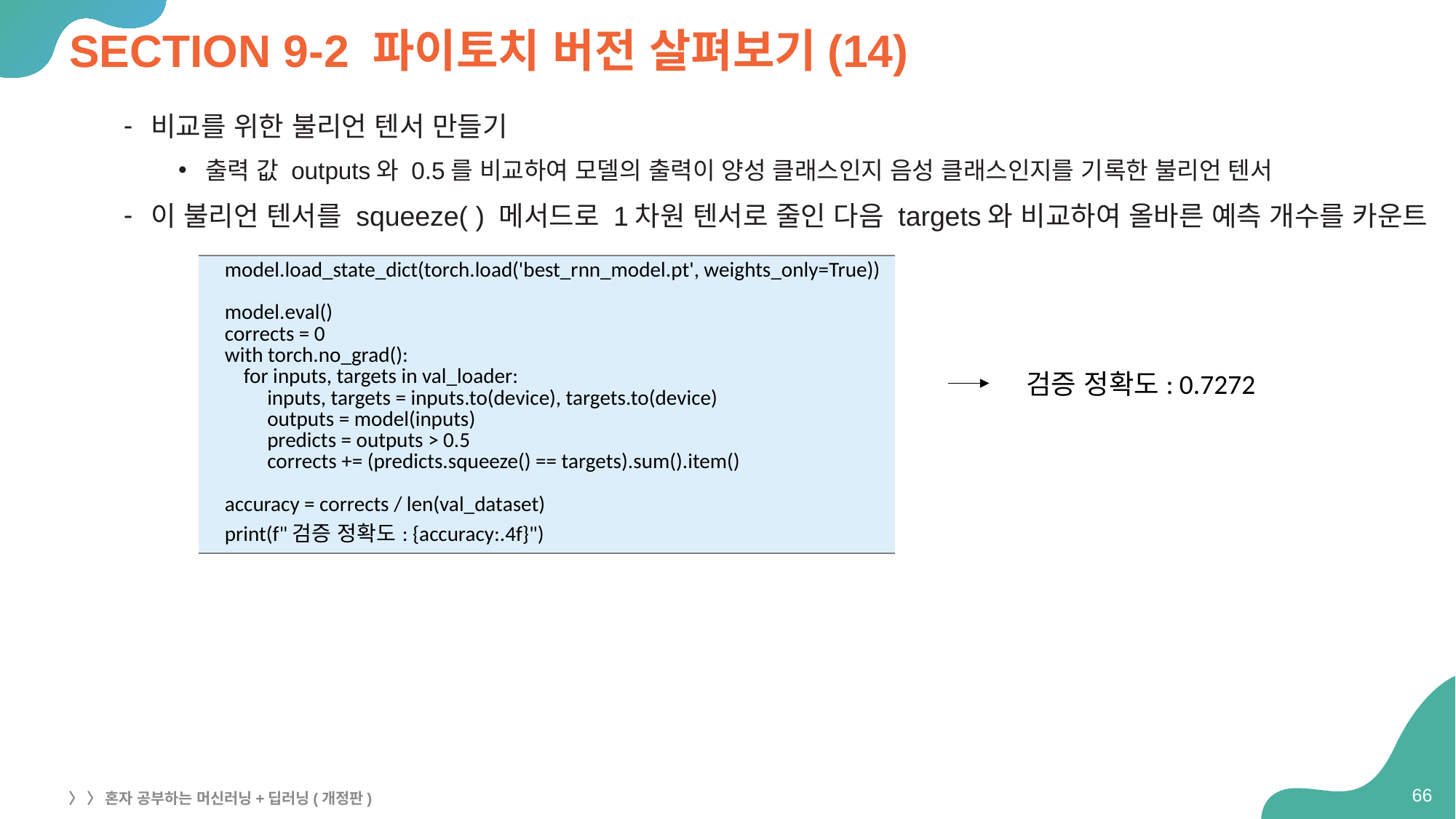

# SECTION 9-2 파이토치 버전 살펴보기(14)
비교를 위한 불리언 텐서 만들기
출력 값 outputs와 0.5를 비교하여 모델의 출력이 양성 클래스인지 음성 클래스인지를 기록한 불리언 텐서
이 불리언 텐서를 squeeze( ) 메서드로 1차원 텐서로 줄인 다음 targets와 비교하여 올바른 예측 개수를 카운트
| model.load\_state\_dict(torch.load('best\_rnn\_model.pt', weights\_only=True)) model.eval() corrects = 0 with torch.no\_grad(): for inputs, targets in val\_loader: inputs, targets = inputs.to(device), targets.to(device) outputs = model(inputs) predicts = outputs > 0.5 corrects += (predicts.squeeze() == targets).sum().item() accuracy = corrects / len(val\_dataset) print(f"검증 정확도: {accuracy:.4f}") |
| --- |
검증 정확도: 0.7272
66
〉 〉 혼자 공부하는 머신러닝+딥러닝(개정판)